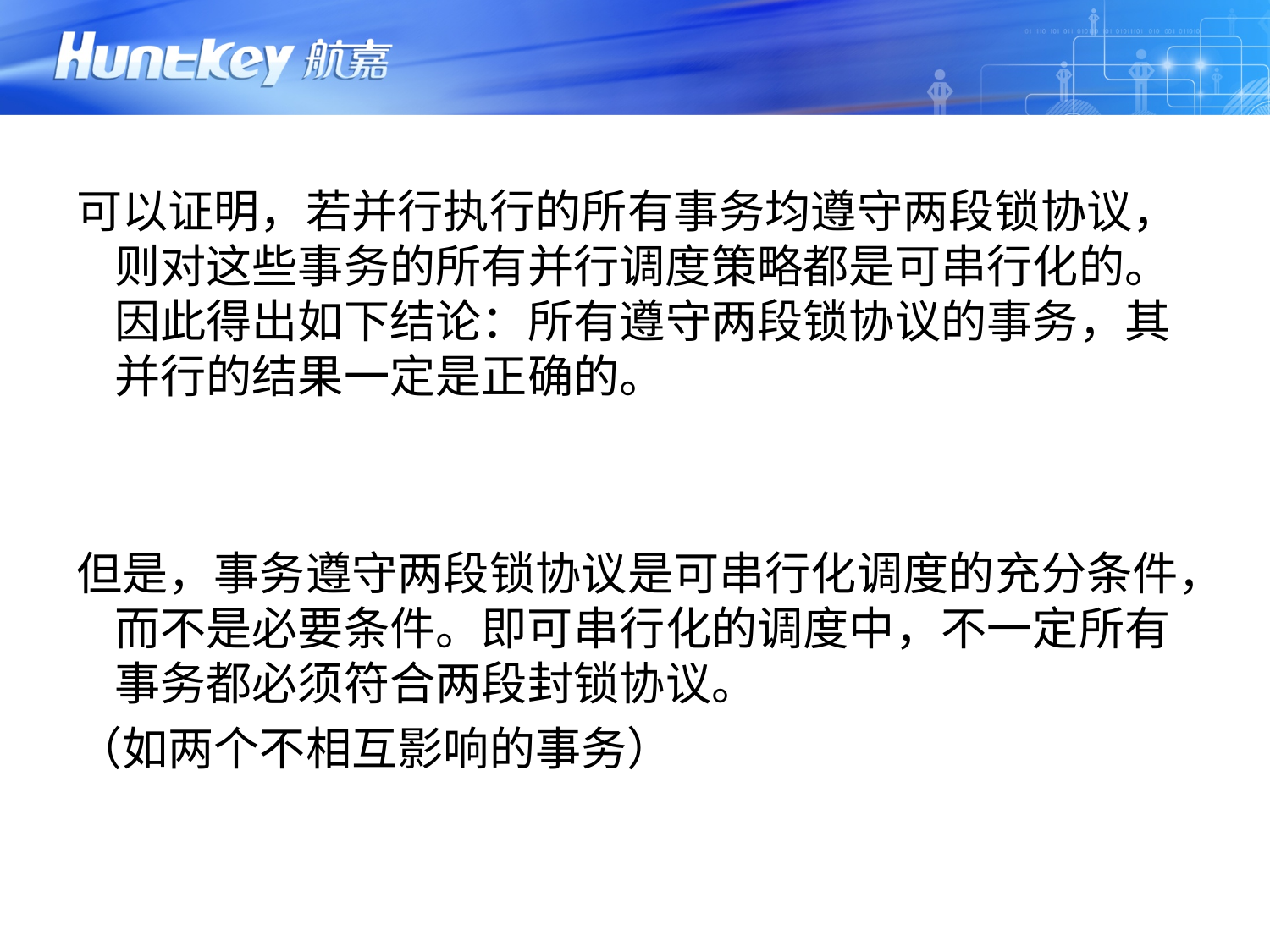

可以证明，若并行执行的所有事务均遵守两段锁协议，则对这些事务的所有并行调度策略都是可串行化的。因此得出如下结论：所有遵守两段锁协议的事务，其并行的结果一定是正确的。

但是，事务遵守两段锁协议是可串行化调度的充分条件，而不是必要条件。即可串行化的调度中，不一定所有事务都必须符合两段封锁协议。
（如两个不相互影响的事务）